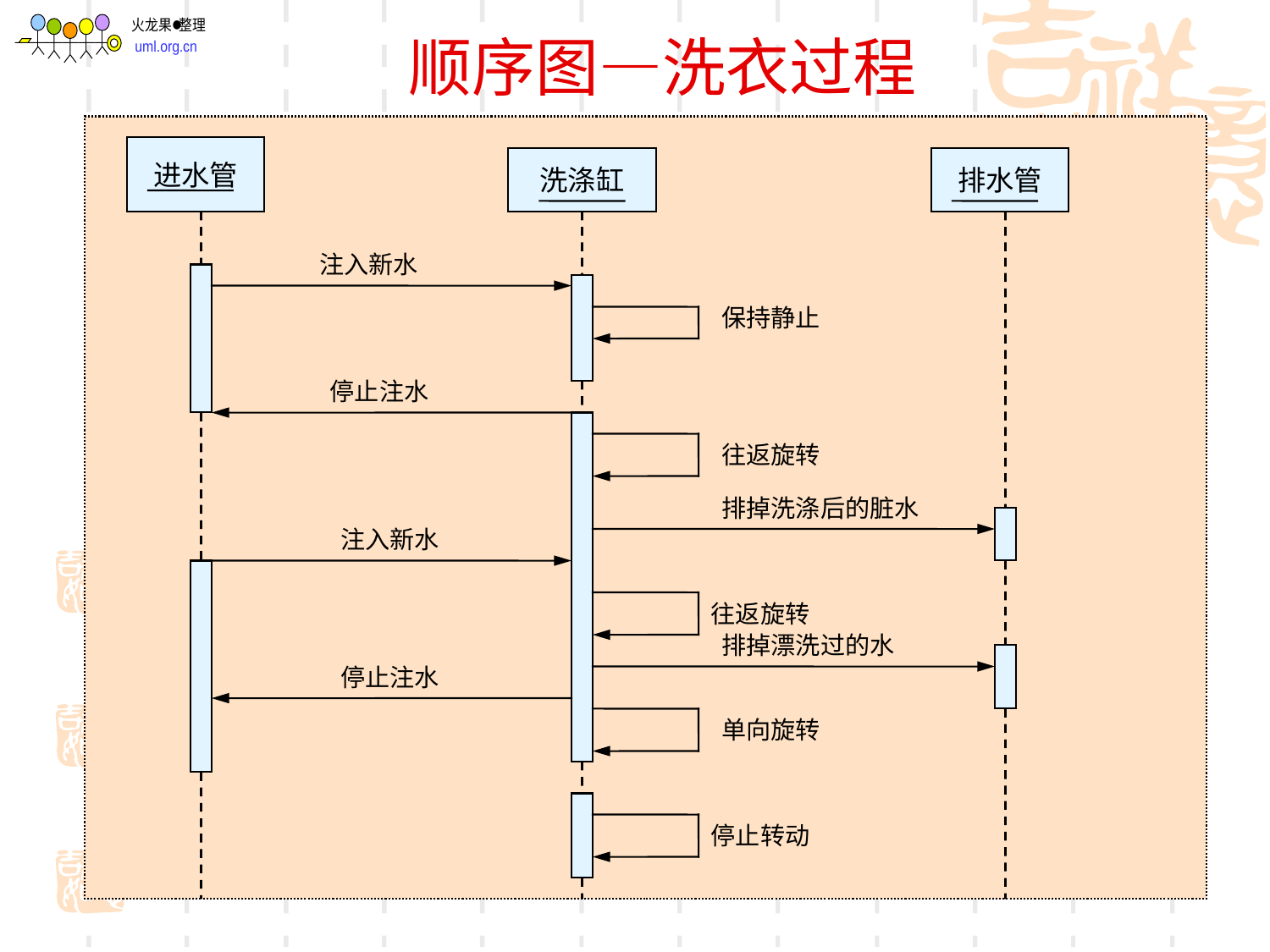

# 顺序图—洗衣过程

进水管
洗涤缸
排水管

注入新水

保持静止

停止注水

往返旋转

排掉洗涤后的脏水

注入新水

往返旋转
排掉漂洗过的水

停止注水

单向旋转

停止转动